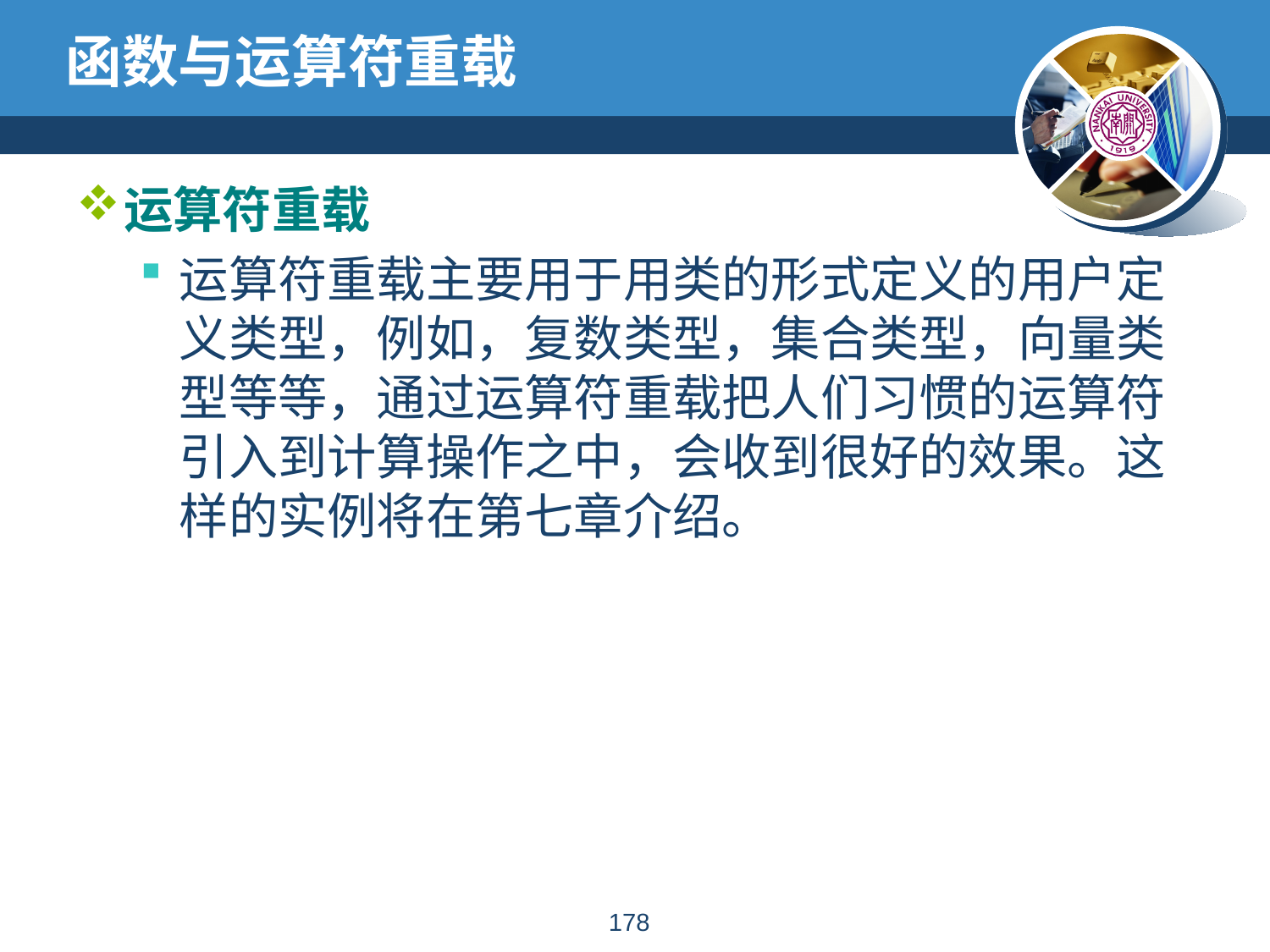

# 函数与运算符重载
运算符重载
运算符重载主要用于用类的形式定义的用户定义类型，例如，复数类型，集合类型，向量类型等等，通过运算符重载把人们习惯的运算符引入到计算操作之中，会收到很好的效果。这样的实例将在第七章介绍。
178